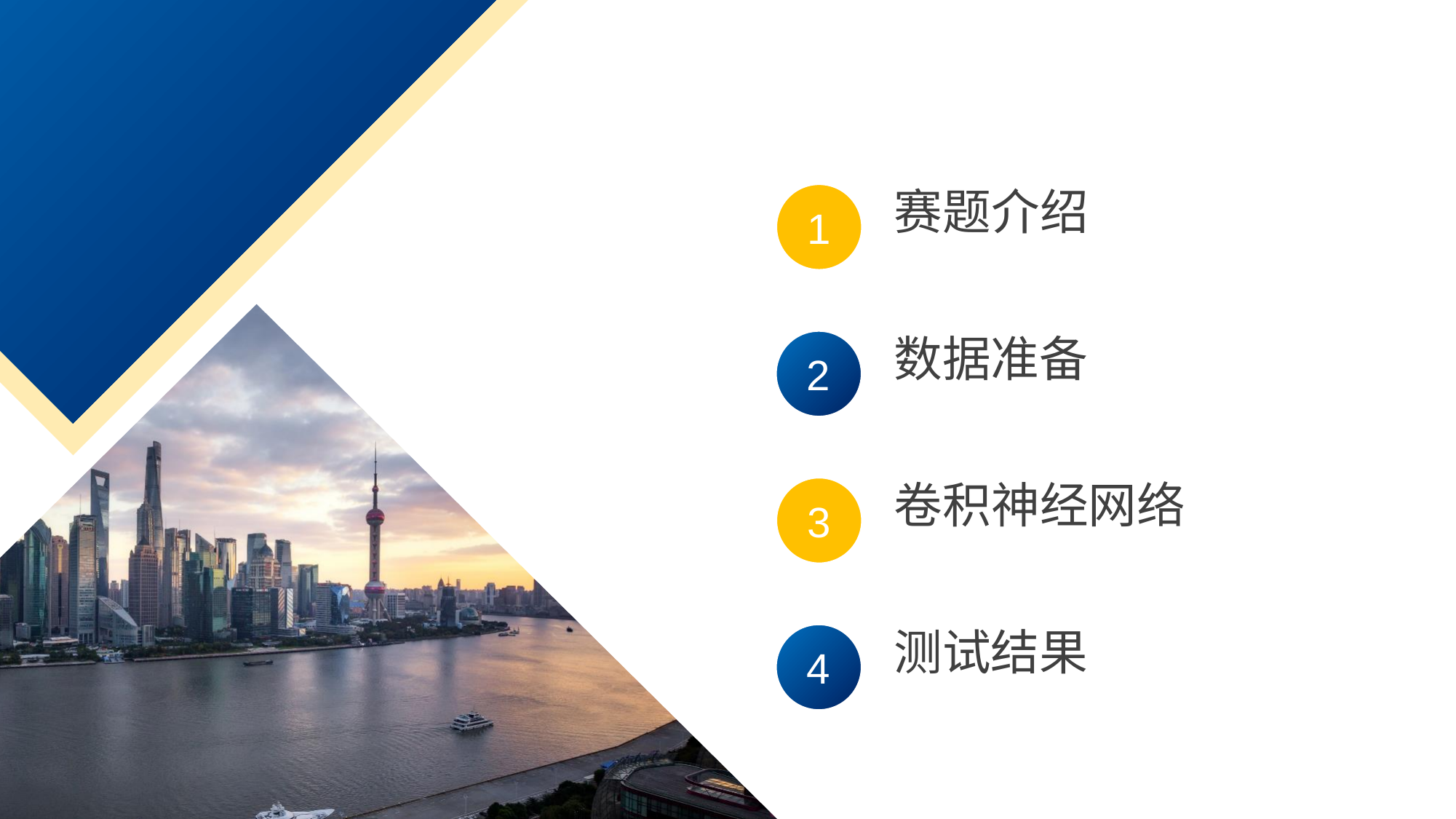

赛题介绍
1
数据准备
2
卷积神经网络
3
测试结果
4